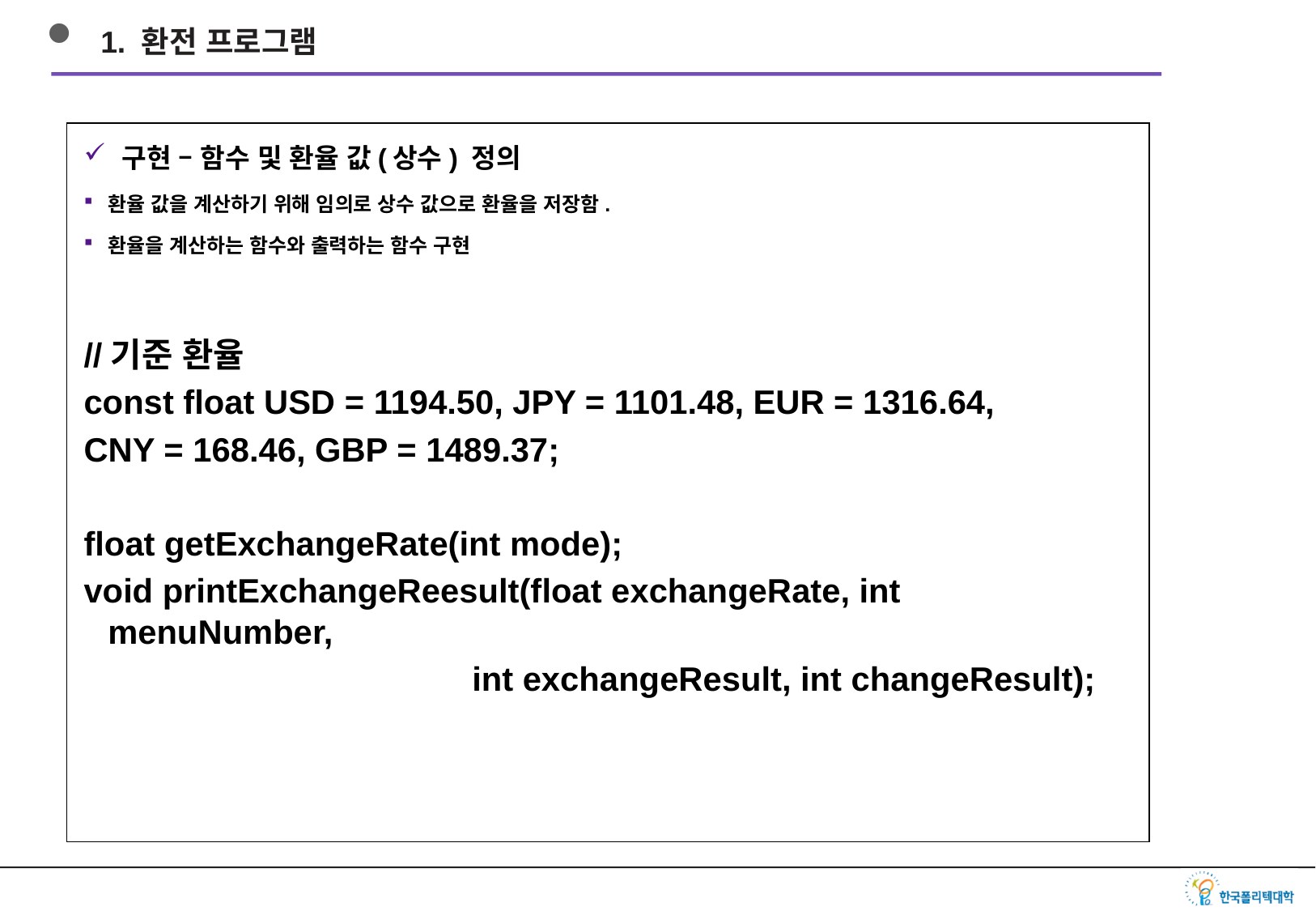

1. 환전 프로그램
구현 – 함수 및 환율 값(상수) 정의
환율 값을 계산하기 위해 임의로 상수 값으로 환율을 저장함.
환율을 계산하는 함수와 출력하는 함수 구현

//기준 환율
const float USD = 1194.50, JPY = 1101.48, EUR = 1316.64,
CNY = 168.46, GBP = 1489.37;

float getExchangeRate(int mode);
void printExchangeReesult(float exchangeRate, int menuNumber,
				int exchangeResult, int changeResult);